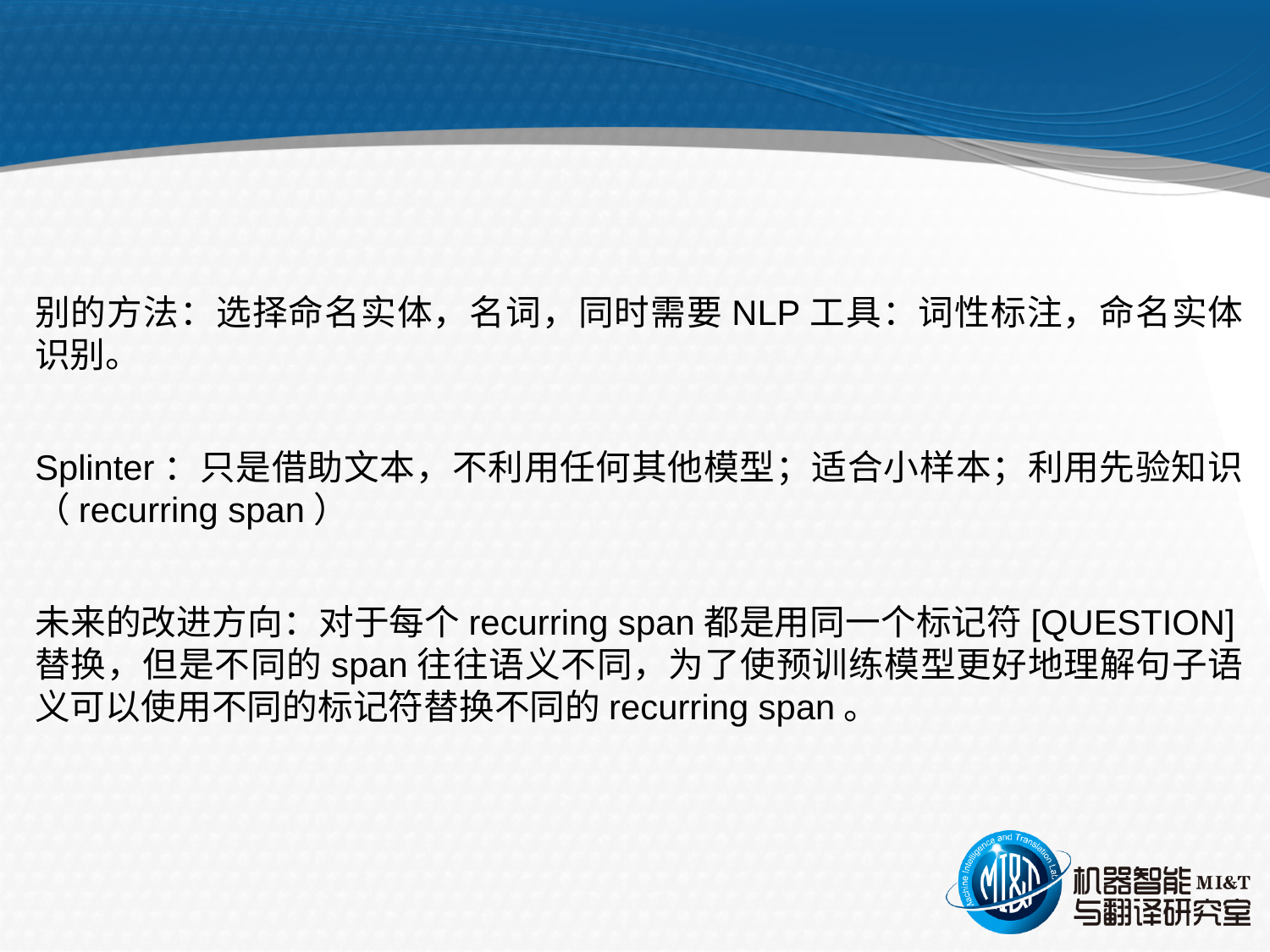

别的方法：选择命名实体，名词，同时需要NLP工具：词性标注，命名实体识别。

Splinter：只是借助文本，不利用任何其他模型；适合小样本；利用先验知识（recurring span）

未来的改进方向：对于每个recurring span都是用同一个标记符[QUESTION]替换，但是不同的span往往语义不同，为了使预训练模型更好地理解句子语义可以使用不同的标记符替换不同的recurring span。
#